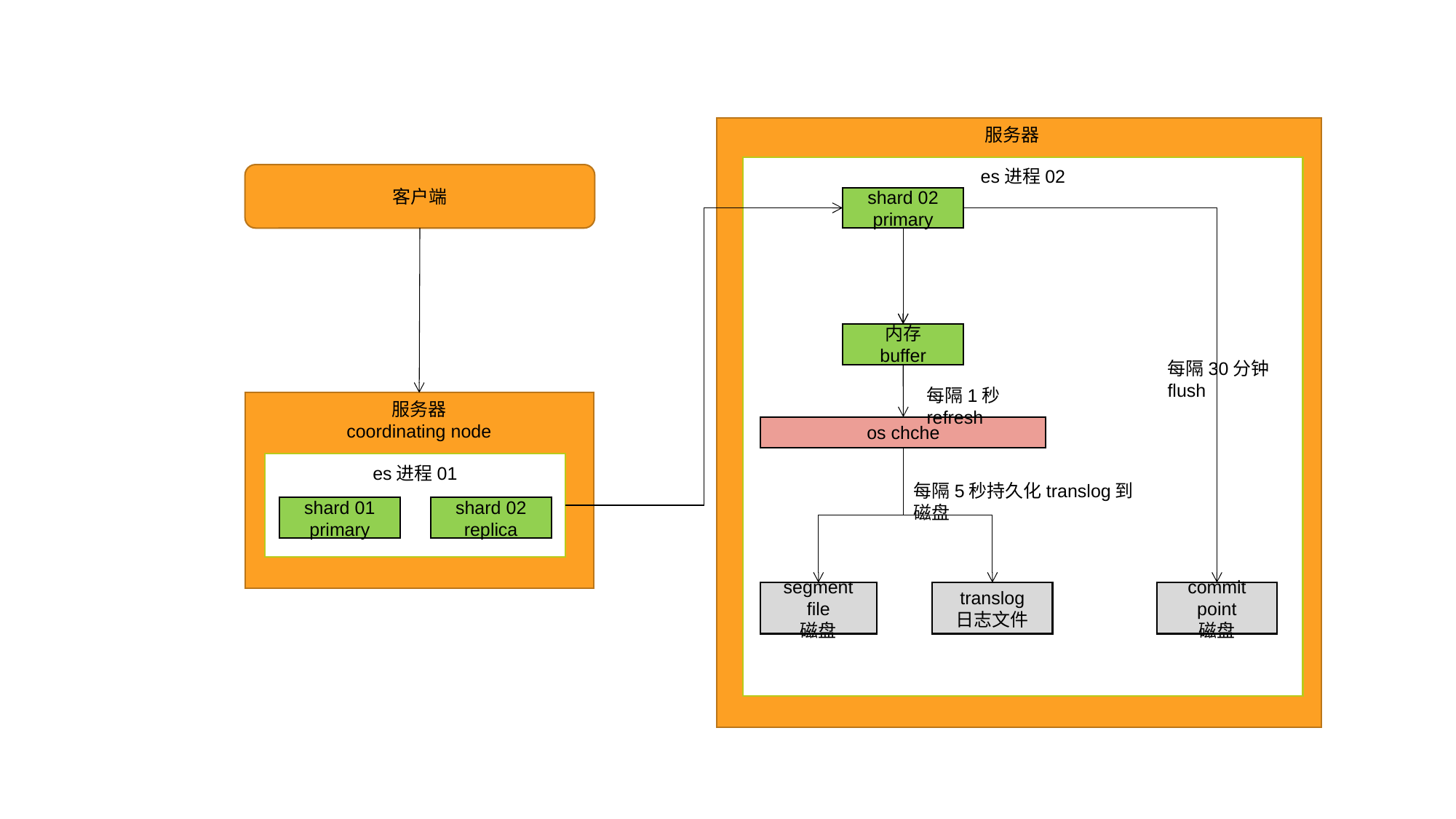

服务器

es进程02

客户端
shard 02 primary
内存
buffer
每隔30分钟flush
每隔1秒refresh

服务器
coordinating node
os chche
es进程01

每隔5秒持久化translog到磁盘
shard 01 primary
shard 02 replica
segment file
磁盘
translog
日志文件
commit point
磁盘